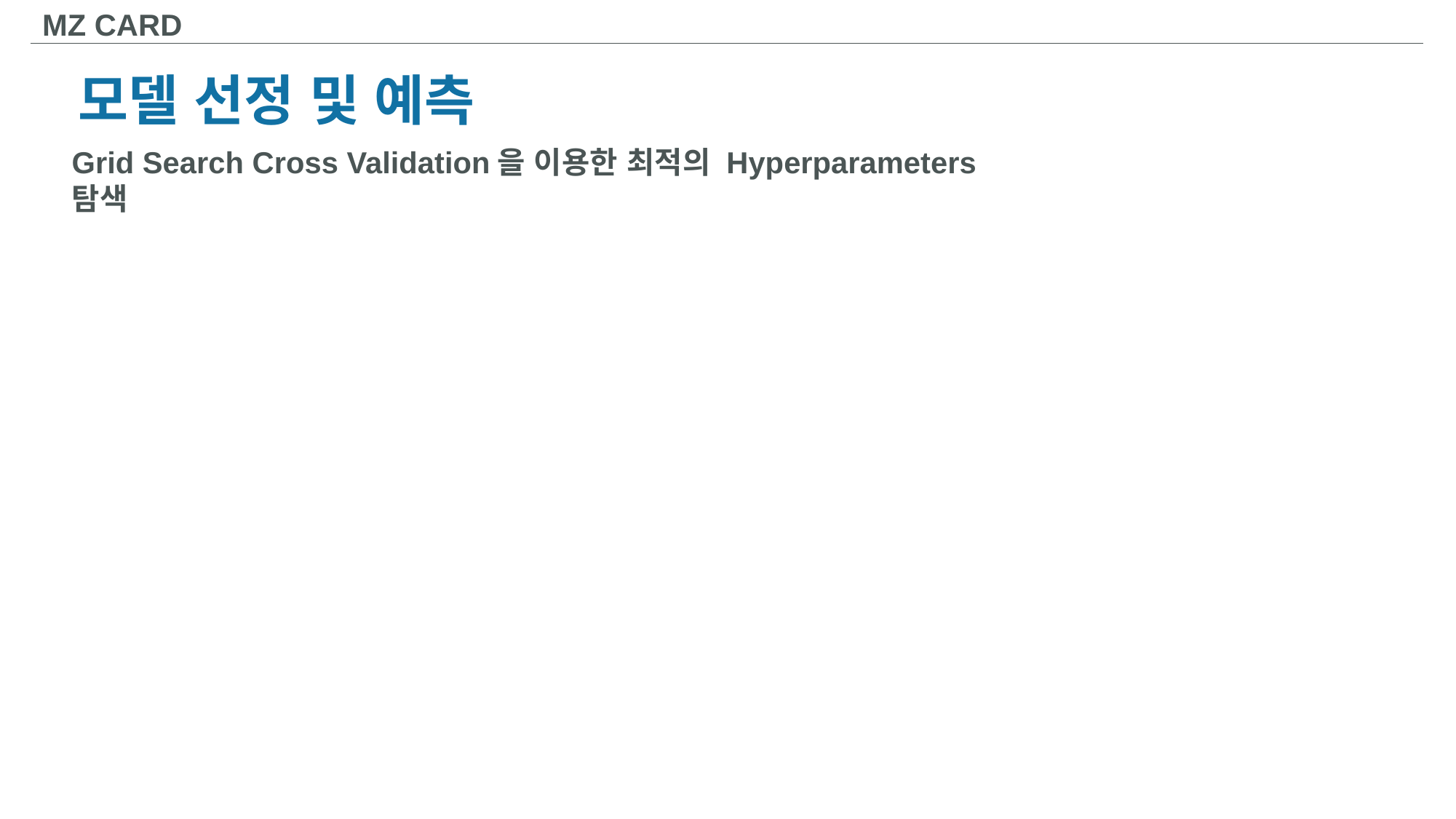

MZ CARD
모델 선정 및 예측
Grid Search Cross Validation을 이용한 최적의 Hyperparameters 탐색